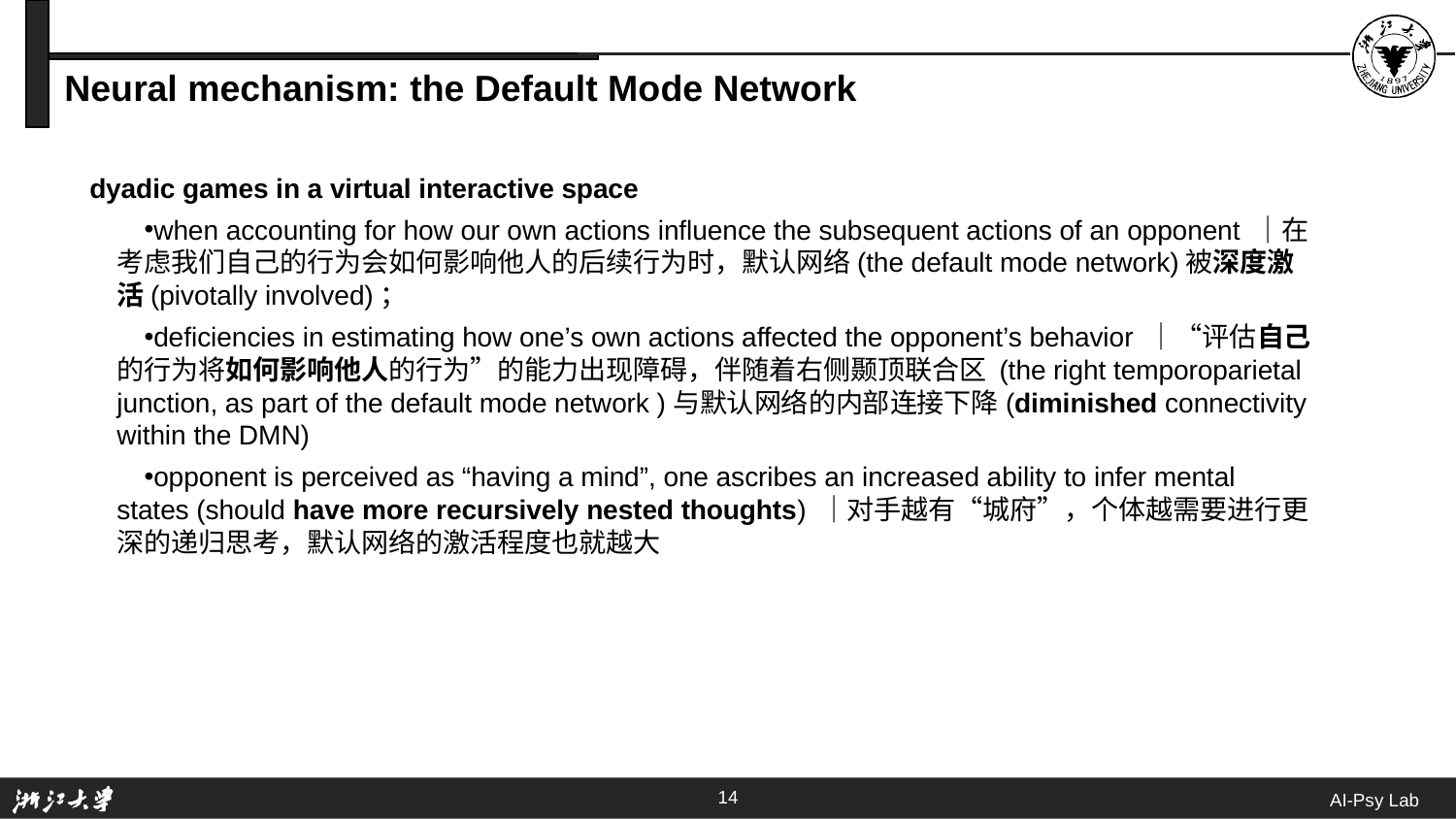

# Neural mechanism: the Default Mode Network
dyadic games in a virtual interactive space
when accounting for how our own actions influence the subsequent actions of an opponent ｜在考虑我们自己的行为会如何影响他人的后续行为时，默认网络(the default mode network)被深度激活(pivotally involved)；
deficiencies in estimating how one’s own actions affected the opponent’s behavior ｜“评估自己的行为将如何影响他人的行为”的能力出现障碍，伴随着右侧颞顶联合区 (the right temporoparietal junction, as part of the default mode network )与默认网络的内部连接下降(diminished connectivity within the DMN)
opponent is perceived as “having a mind”, one ascribes an increased ability to infer mental states (should have more recursively nested thoughts) ｜对手越有“城府”，个体越需要进行更深的递归思考，默认网络的激活程度也就越大
14